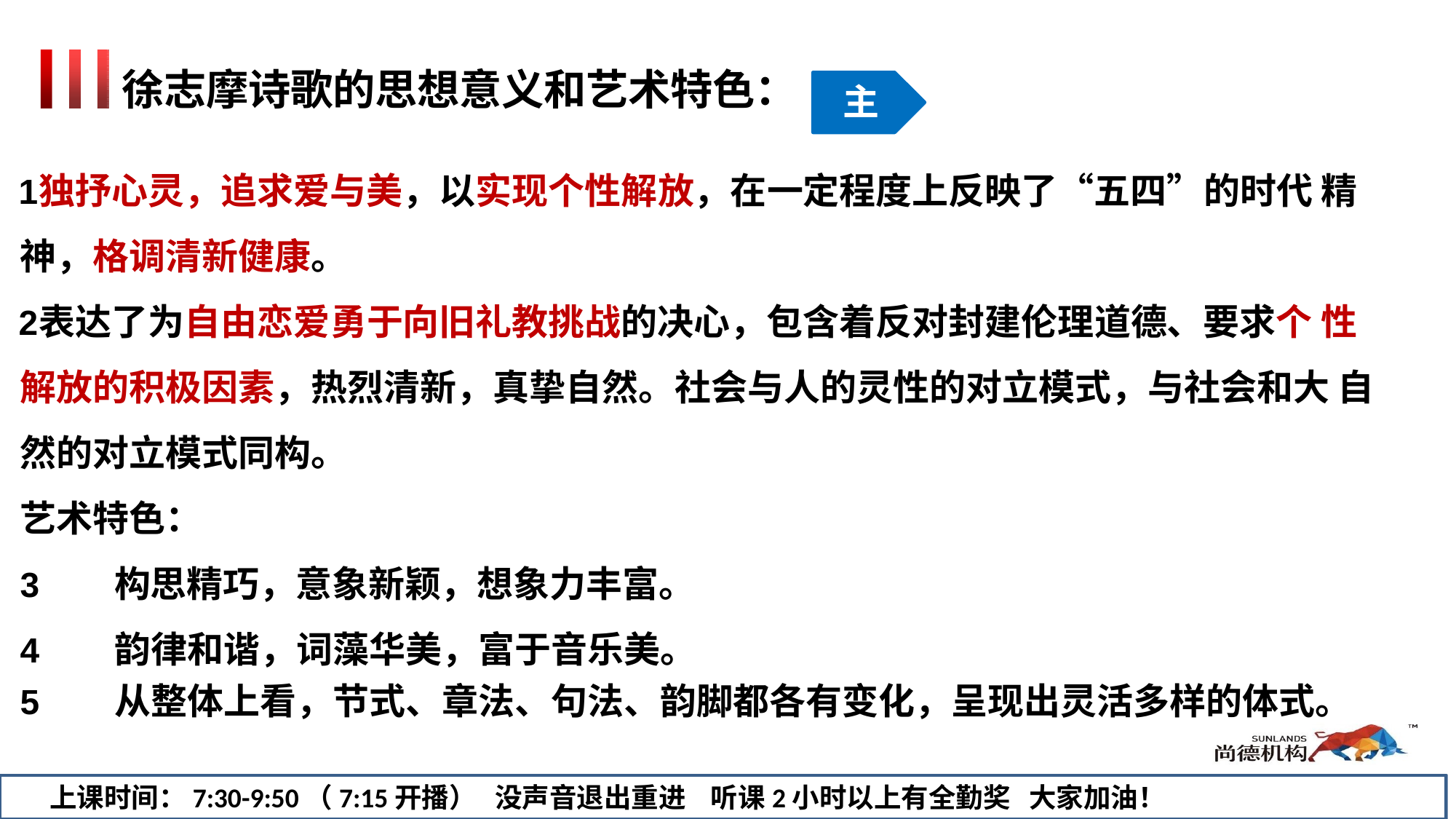

# 徐志摩诗歌的思想意义和艺术特色：

主
独抒心灵，追求爱与美，以实现个性解放，在一定程度上反映了“五四”的时代 精神，格调清新健康。
表达了为自由恋爱勇于向旧礼教挑战的决心，包含着反对封建伦理道德、要求个 性解放的积极因素，热烈清新，真挚自然。社会与人的灵性的对立模式，与社会和大 自然的对立模式同构。
艺术特色：
构思精巧，意象新颖，想象力丰富。
韵律和谐，词藻华美，富于音乐美。
从整体上看，节式、章法、句法、韵脚都各有变化，呈现出灵活多样的体式。